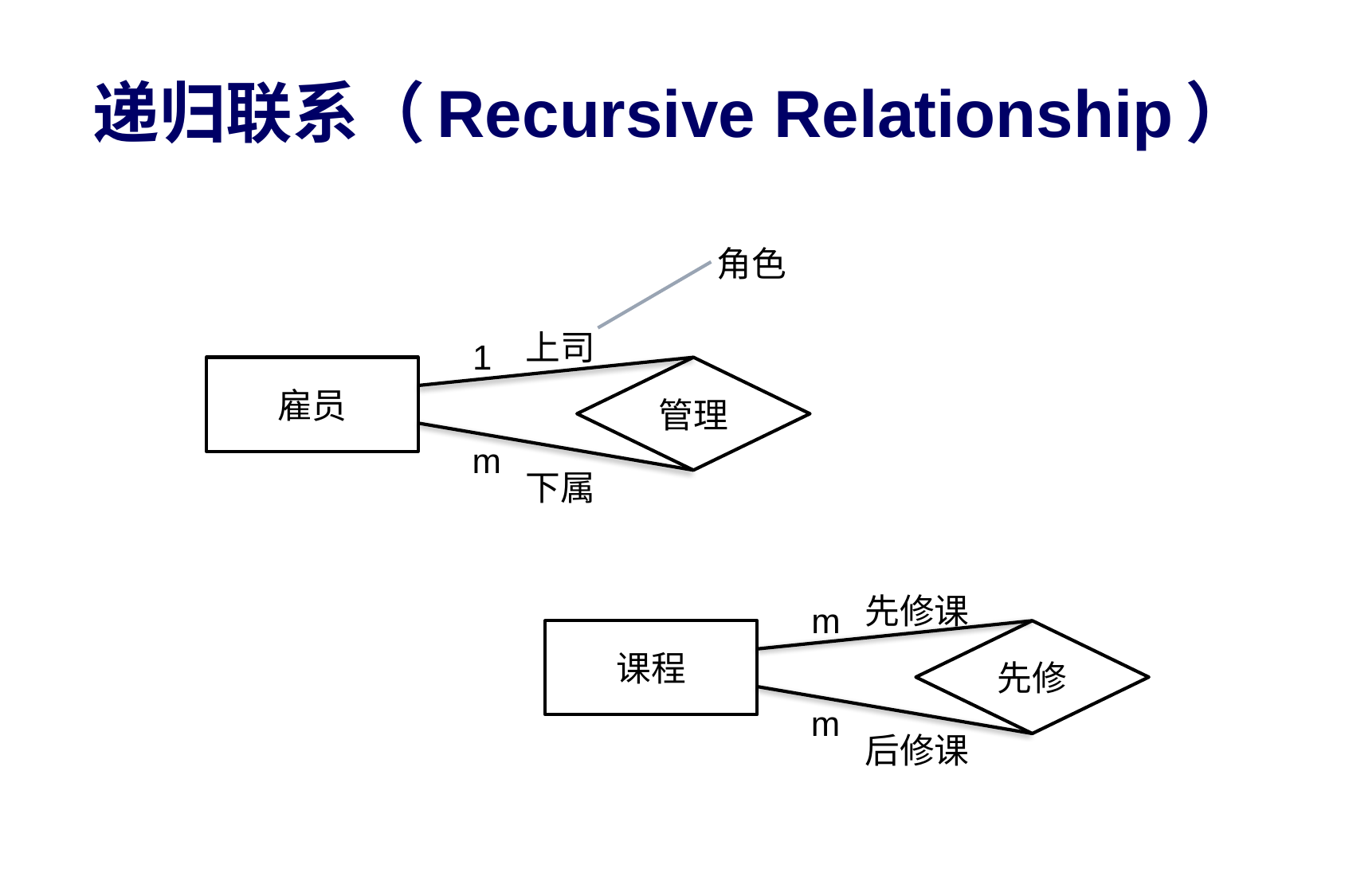

# 递归联系（Recursive Relationship）
角色
上司
1
雇员
管理
m
下属
先修课
m
课程
先修
m
后修课